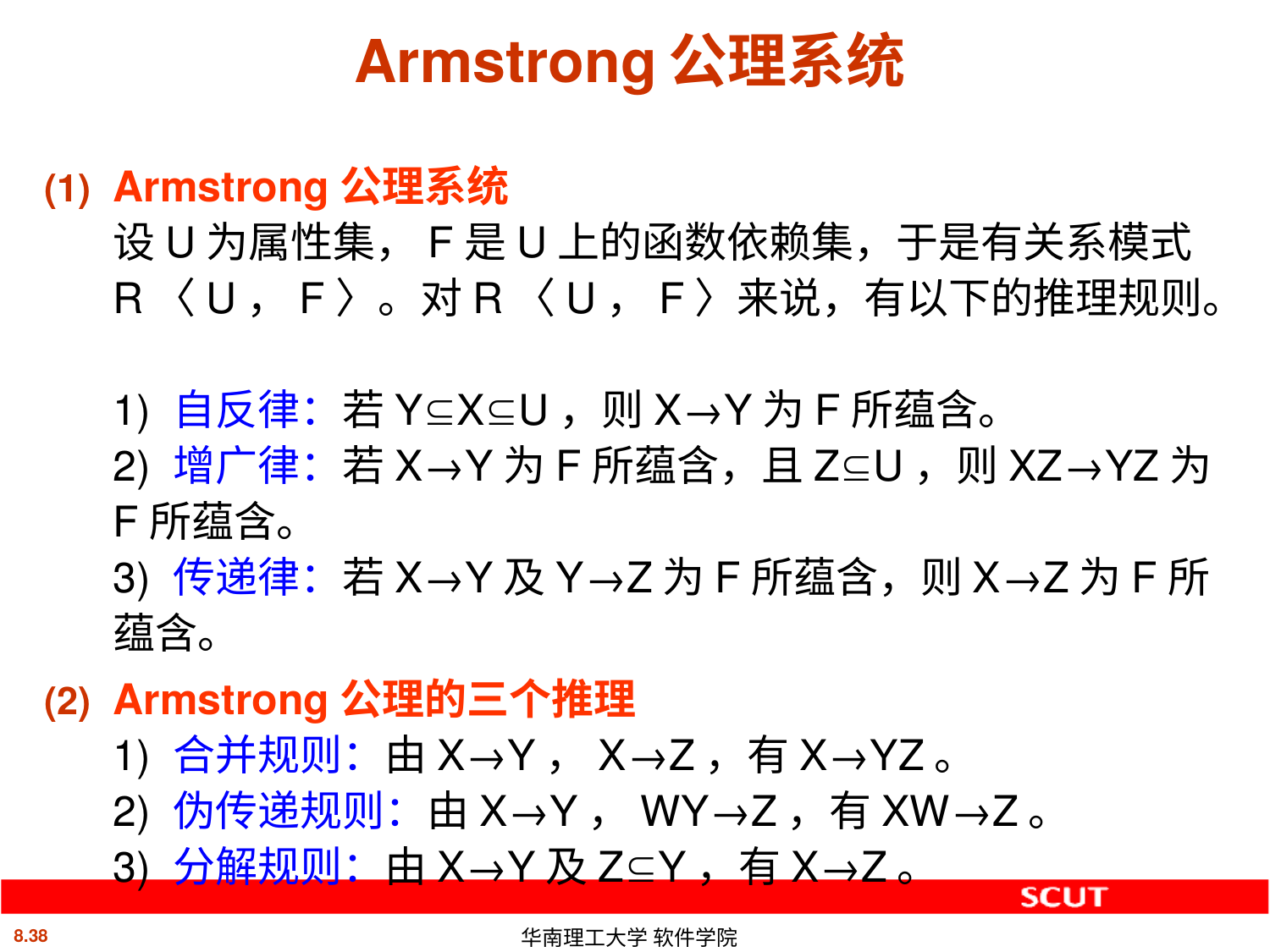

# Armstrong公理系统
Armstrong公理系统
设U为属性集，F是U上的函数依赖集，于是有关系模式R〈U，F〉。对R〈U，F〉来说，有以下的推理规则。
1) 自反律：若Y⊆X⊆U，则X→Y为F所蕴含。
2) 增广律：若X→Y为F所蕴含，且Z⊆U，则XZ→YZ为F所蕴含。
3) 传递律：若X→Y及Y→Z为F所蕴含，则X→Z为F所蕴含。
Armstrong公理的三个推理
1) 合并规则：由X→Y，X→Z，有X→YZ。
2) 伪传递规则：由X→Y，WY→Z，有XW→Z。
3) 分解规则：由X→Y及Z⊆Y，有X→Z。